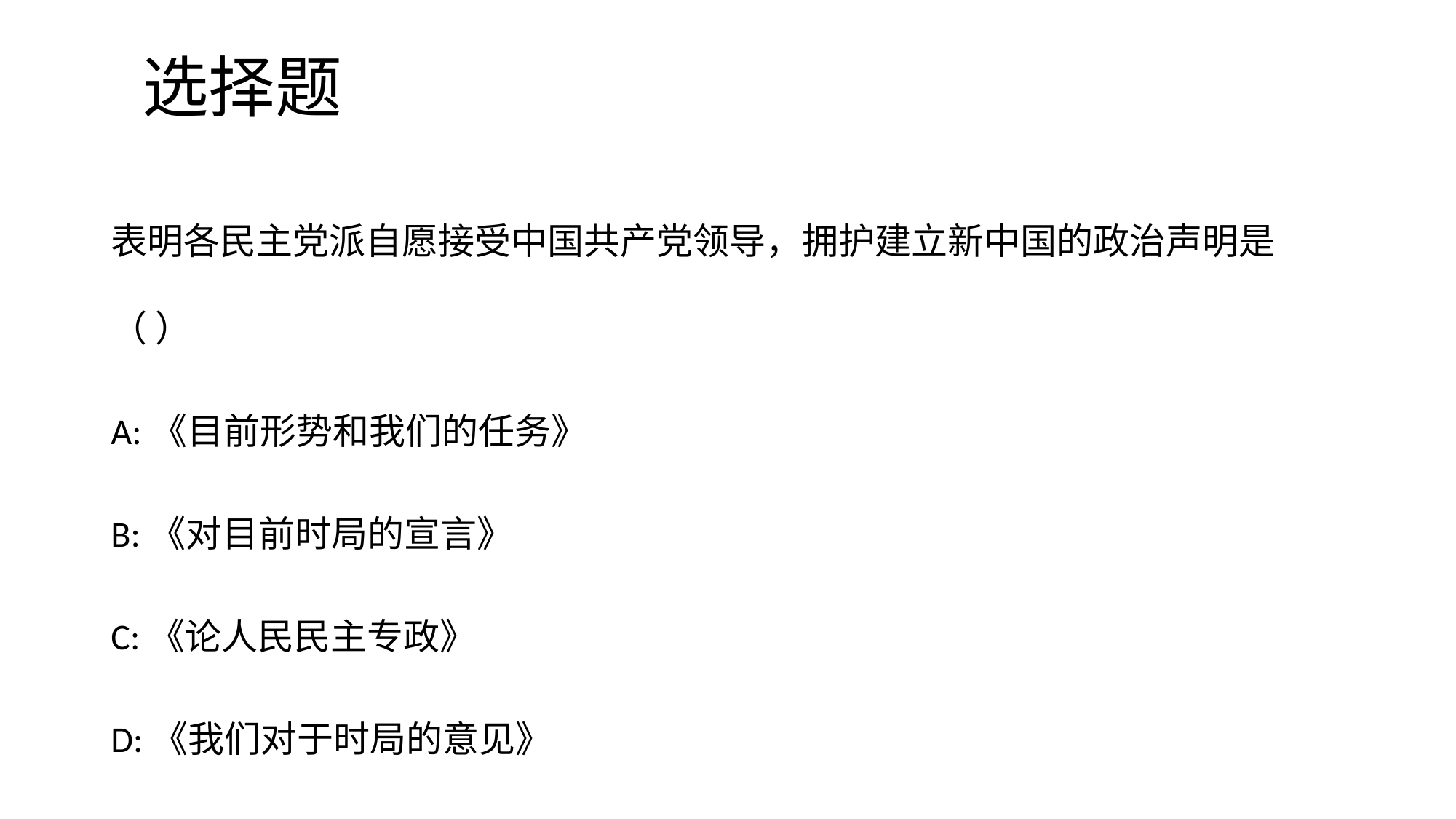

# 选择题
表明各民主党派自愿接受中国共产党领导，拥护建立新中国的政治声明是（ ）
A:《目前形势和我们的任务》
B:《对目前时局的宣言》
C:《论人民民主专政》
D:《我们对于时局的意见》